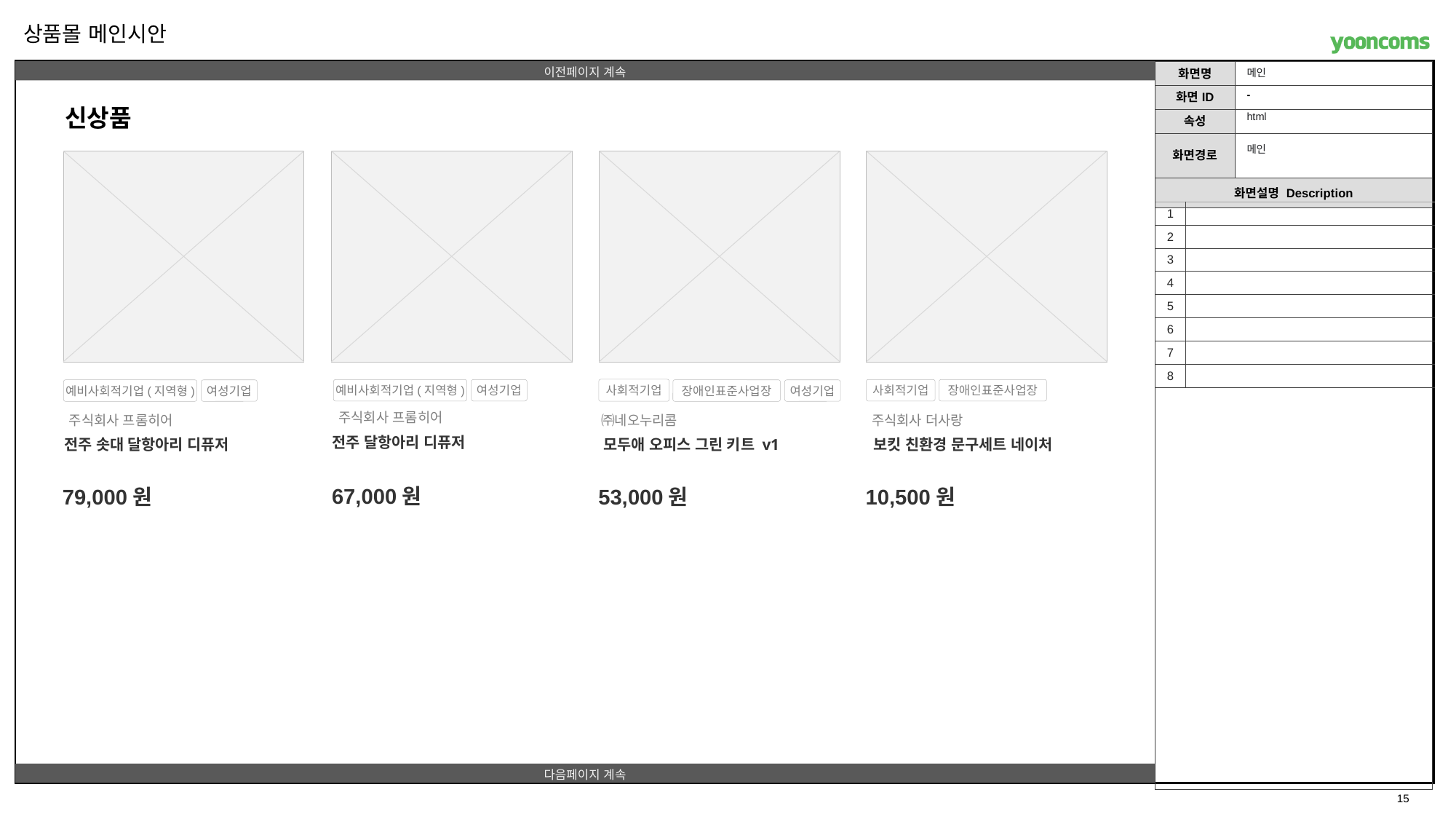

상품몰 메인시안
메인
-
신상품
html
메인

예비사회적기업(지역형)
여성기업
주식회사 프롬히어
전주 솟대 달항아리 디퓨저
79,000원

사회적기업
여성기업
장애인표준사업장
㈜네오누리콤
모두애 오피스 그린 키트 v1
53,000원

 주식회사 더사랑
보킷 친환경 문구세트 네이처
사회적기업
장애인표준사업장
10,500원
| 1 |  |
| --- | --- |
| 2 |  |
| 3 |  |
| 4 |  |
| 5 |  |
| 6 |  |
| 7 |  |
| 8 |  |
예비사회적기업(지역형)
여성기업
주식회사 프롬히어
전주 달항아리 디퓨저
67,000원